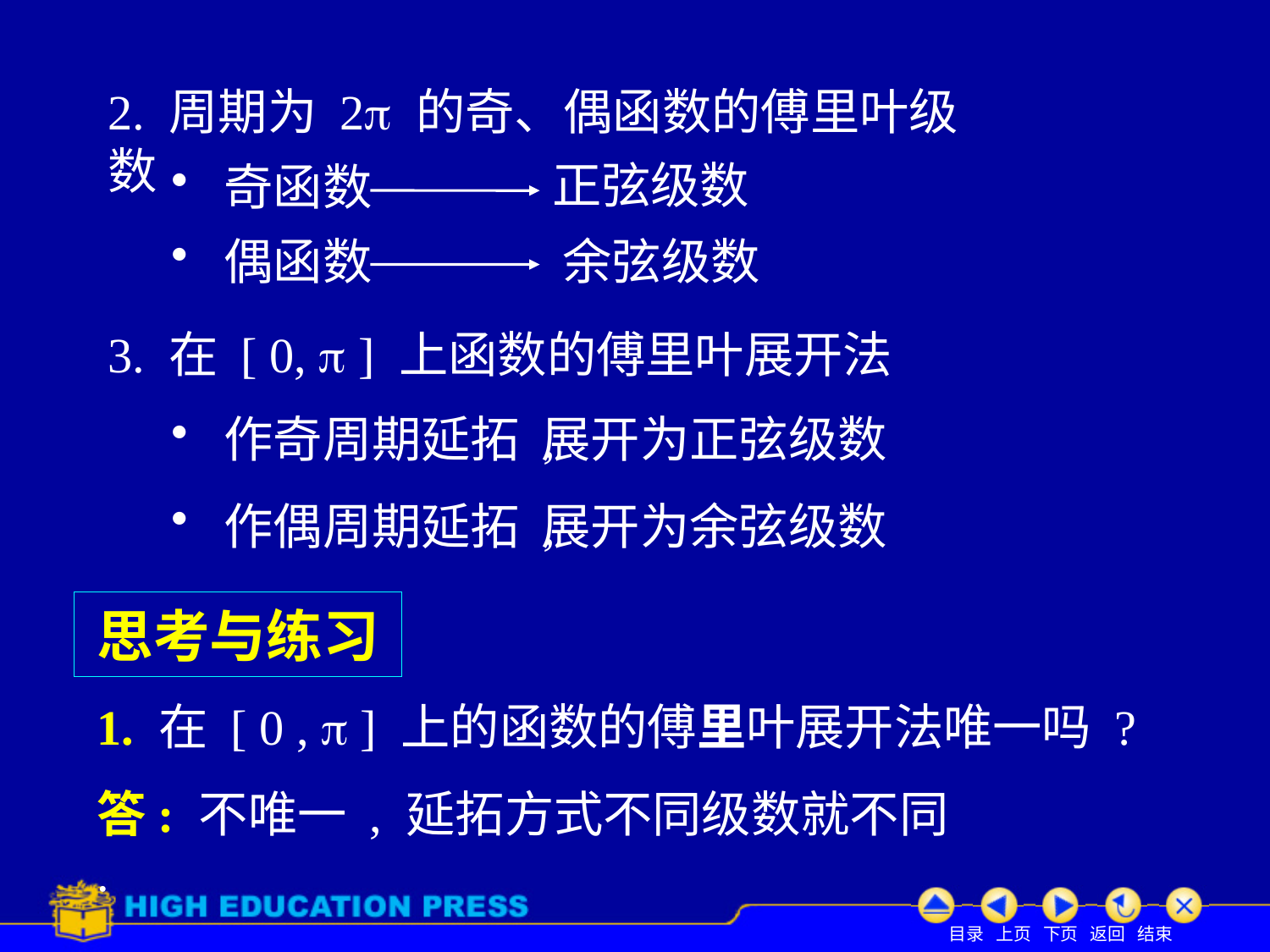

2. 周期为 2π 的奇、偶函数的傅里叶级数
正弦级数
 奇函数

 偶函数
余弦级数

3. 在 [ 0, π ] 上函数的傅里叶展开法
 作奇周期延拓 ,
展开为正弦级数
 作偶周期延拓 ,
展开为余弦级数
# 思考与练习
1. 在 [ 0 , π ] 上的函数的傅里叶展开法唯一吗 ?
答: 不唯一 , 延拓方式不同级数就不同 .